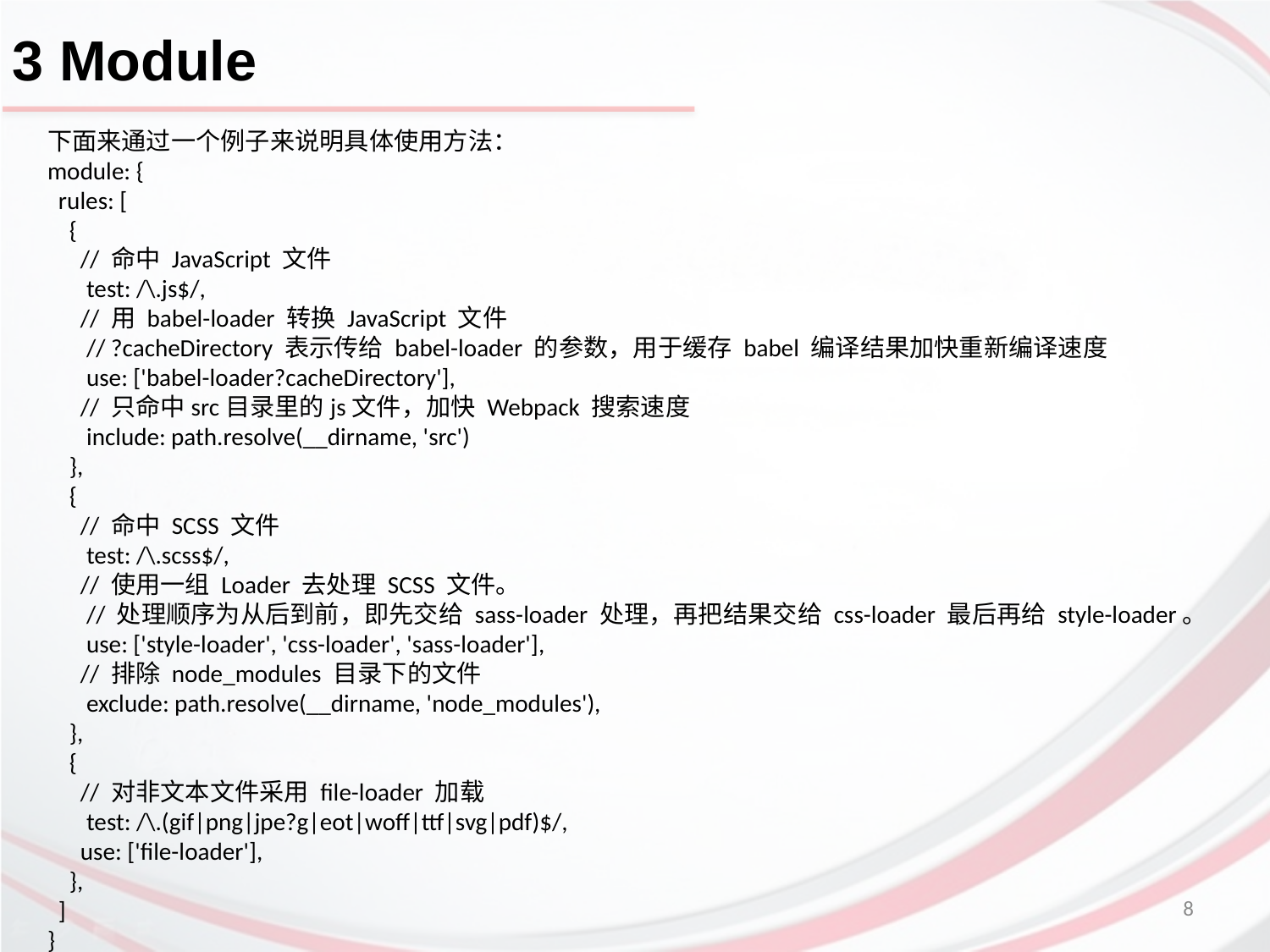

3 Module
下面来通过一个例子来说明具体使用方法：
module: {
  rules: [
    {
      // 命中 JavaScript 文件
      test: /\.js$/,
      // 用 babel-loader 转换 JavaScript 文件
      // ?cacheDirectory 表示传给 babel-loader 的参数，用于缓存 babel 编译结果加快重新编译速度
      use: ['babel-loader?cacheDirectory'],
      // 只命中src目录里的js文件，加快 Webpack 搜索速度
      include: path.resolve(__dirname, 'src')
    },
    {
      // 命中 SCSS 文件
      test: /\.scss$/,
      // 使用一组 Loader 去处理 SCSS 文件。
      // 处理顺序为从后到前，即先交给 sass-loader 处理，再把结果交给 css-loader 最后再给 style-loader。
      use: ['style-loader', 'css-loader', 'sass-loader'],
      // 排除 node_modules 目录下的文件
      exclude: path.resolve(__dirname, 'node_modules'),
    },
    {
      // 对非文本文件采用 file-loader 加载
      test: /\.(gif|png|jpe?g|eot|woff|ttf|svg|pdf)$/,
      use: ['file-loader'],
    },
  ]
}
8